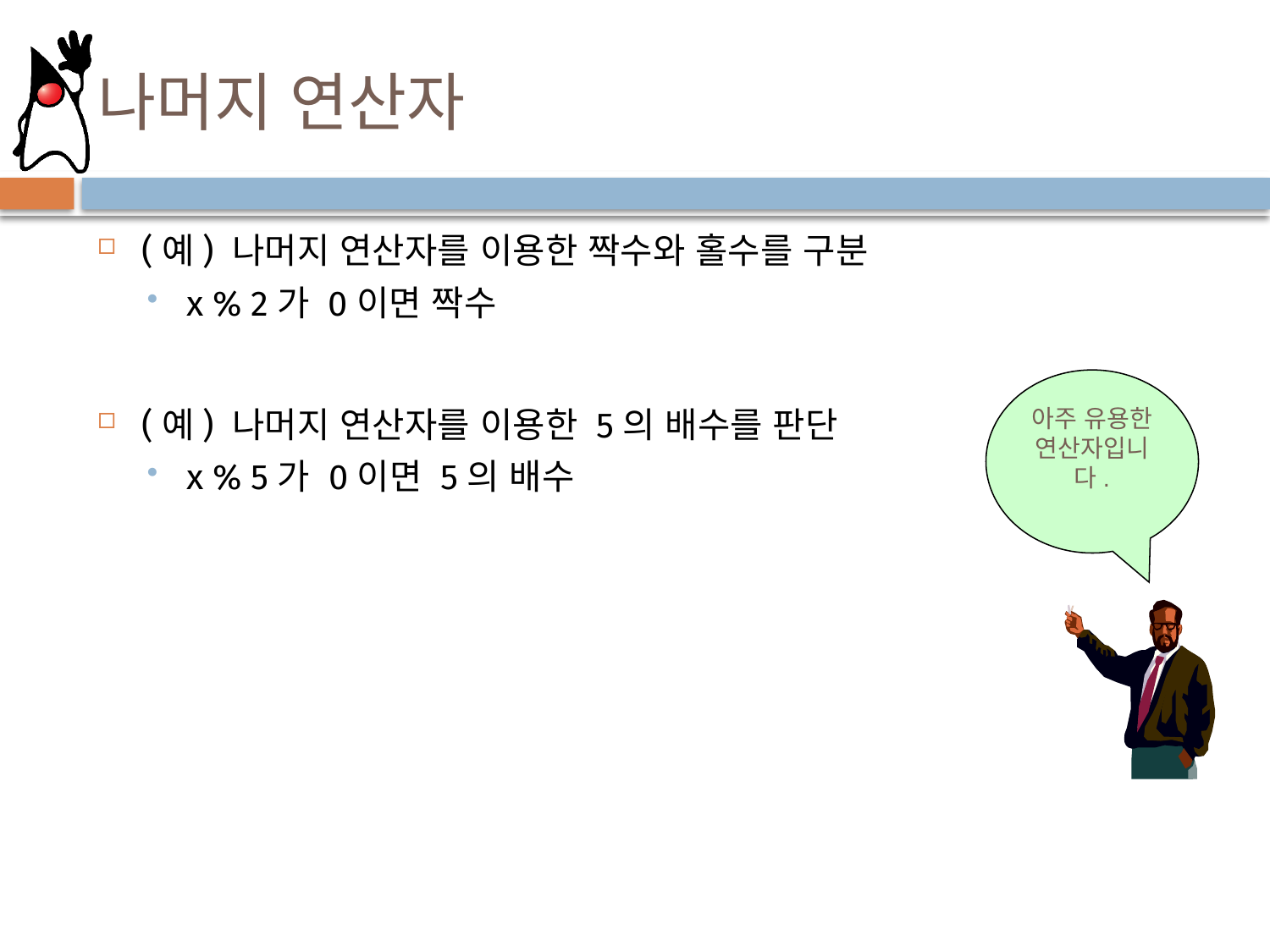

# 나머지 연산자
(예) 나머지 연산자를 이용한 짝수와 홀수를 구분
x % 2가 0이면 짝수

(예) 나머지 연산자를 이용한 5의 배수를 판단
x % 5가 0이면 5의 배수
아주 유용한 연산자입니다.